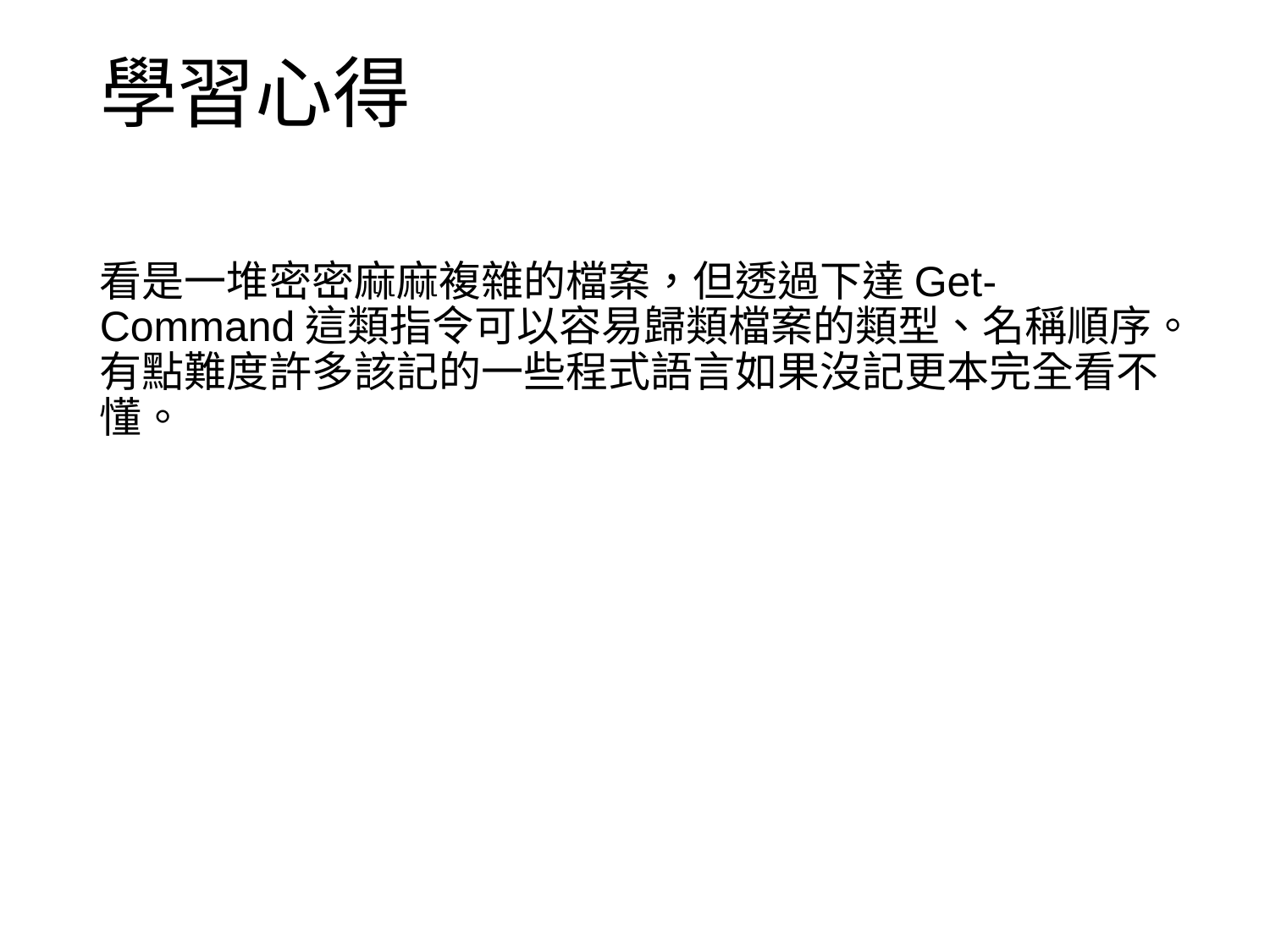

# 學習心得
看是一堆密密麻麻複雜的檔案，但透過下達Get-Command這類指令可以容易歸類檔案的類型、名稱順序。有點難度許多該記的一些程式語言如果沒記更本完全看不懂。